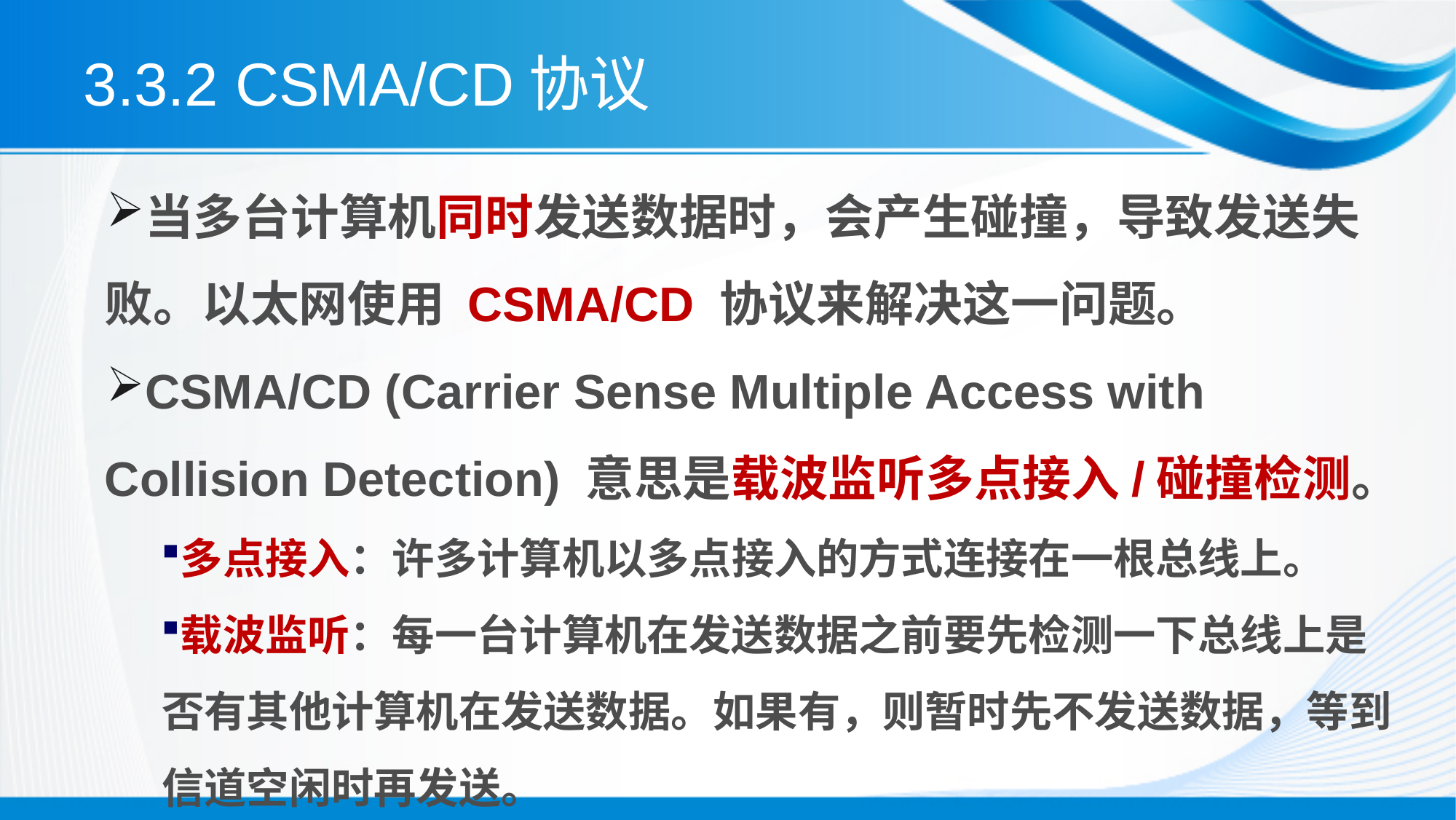

# 3.3.2 CSMA/CD协议
当多台计算机同时发送数据时，会产生碰撞，导致发送失败。以太网使用 CSMA/CD 协议来解决这一问题。
CSMA/CD (Carrier Sense Multiple Access with Collision Detection) 意思是载波监听多点接入/碰撞检测。
多点接入：许多计算机以多点接入的方式连接在一根总线上。
载波监听：每一台计算机在发送数据之前要先检测一下总线上是否有其他计算机在发送数据。如果有，则暂时先不发送数据，等到信道空闲时再发送。